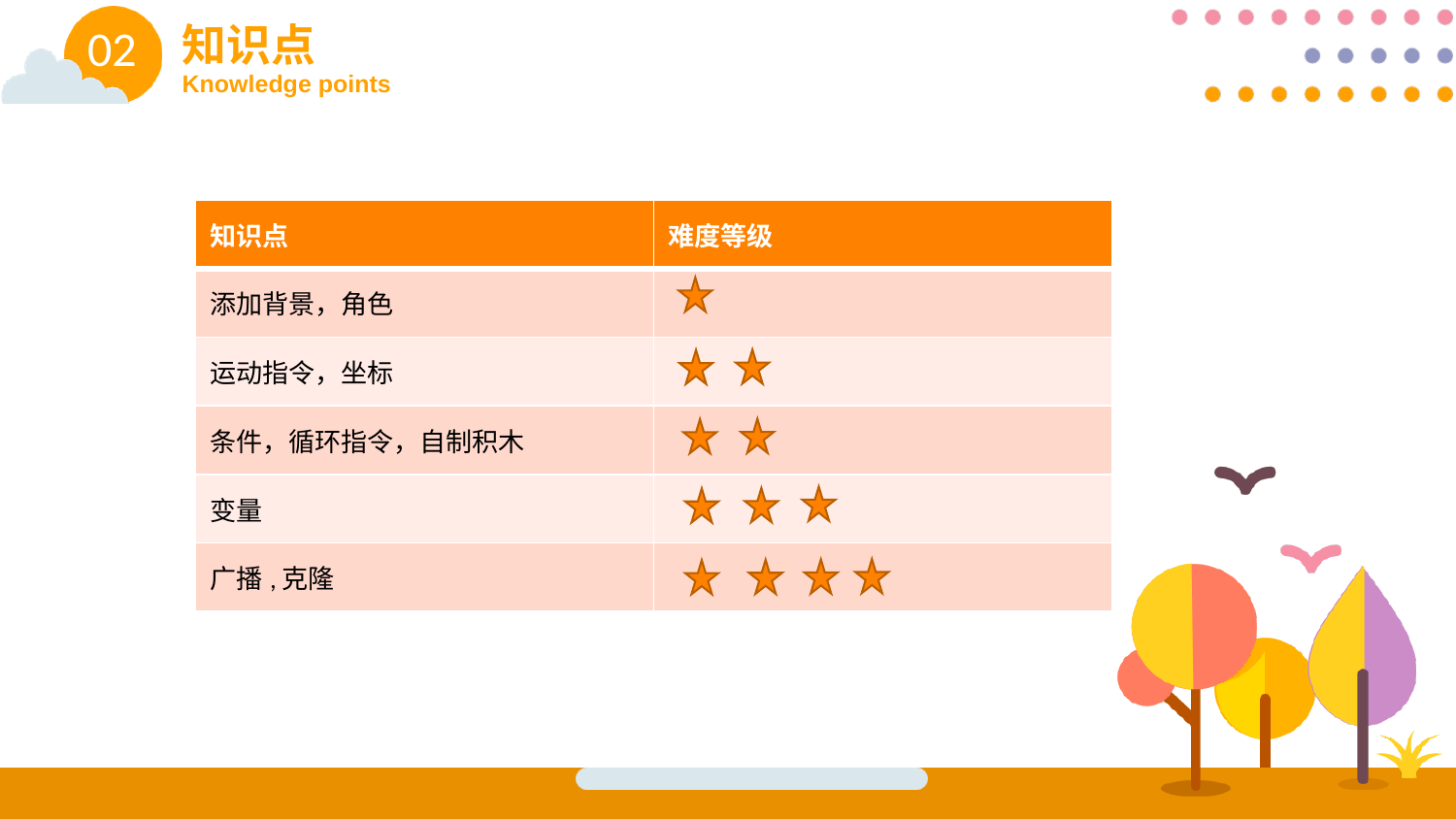

知识点
02
Knowledge points

| 知识点 | 难度等级 |
| --- | --- |
| 添加背景，角色 |  |
| 运动指令，坐标 |  |
| 条件，循环指令，自制积木 |  |
| 变量 |  |
| 广播,克隆 |  |